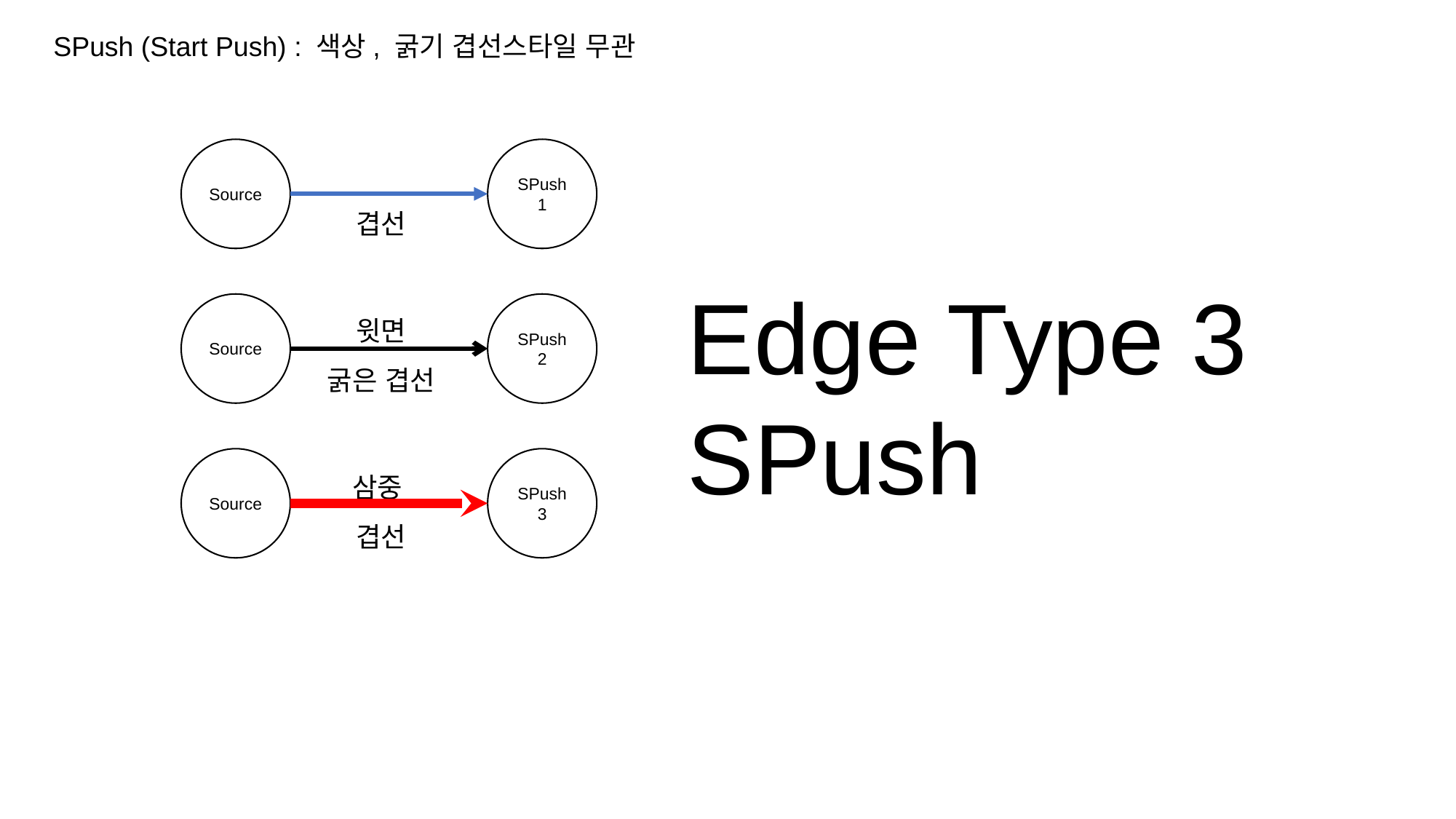

SPush (Start Push) : 색상, 굵기 겹선스타일 무관
Source
SPush1
겹선
Edge Type 3
SPush
윗면
굵은 겹선
Source
SPush2
삼중
겹선
Source
SPush3